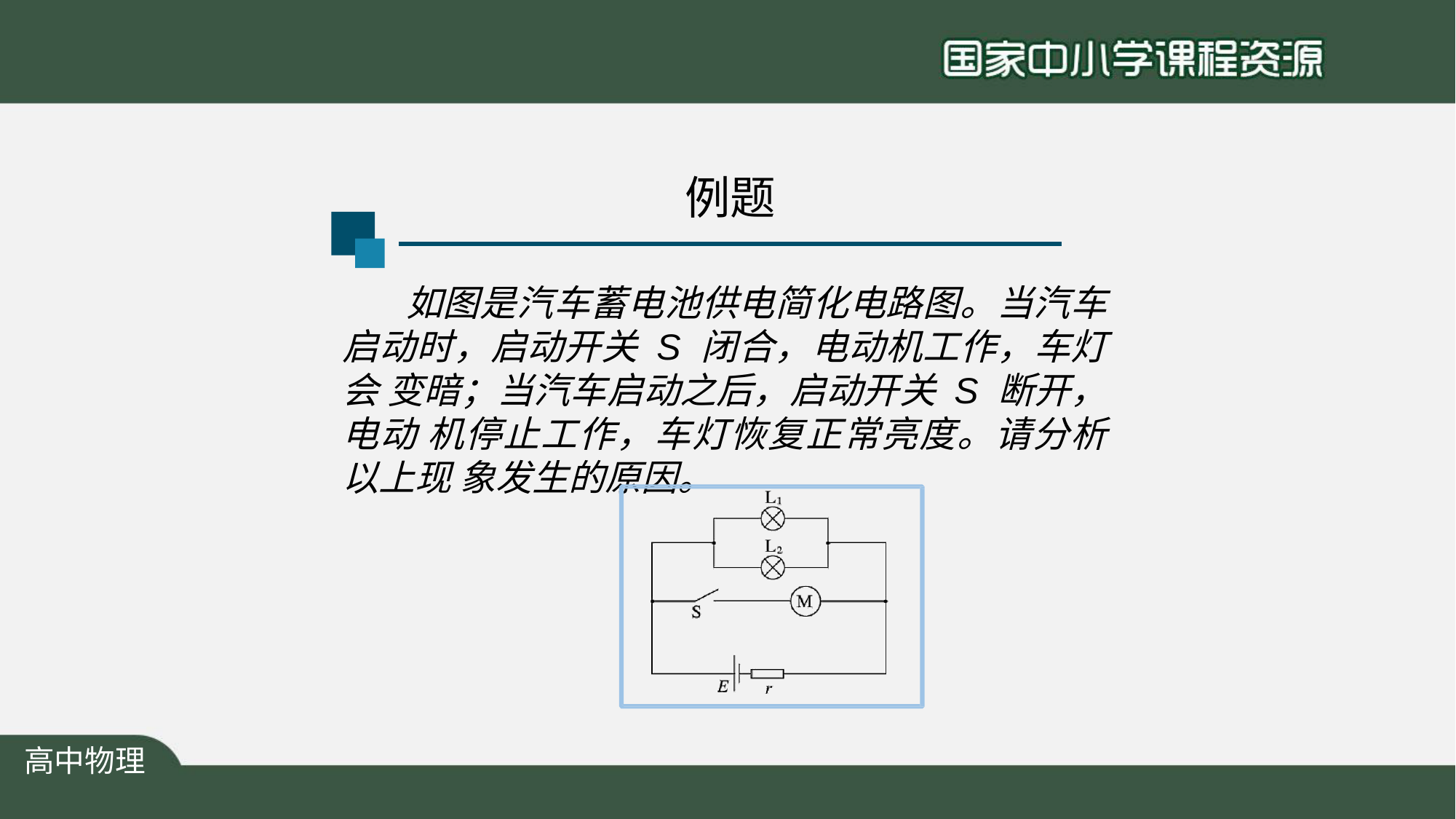

# 例题

如图是汽车蓄电池供电简化电路图。当汽车 启动时，启动开关S 闭合，电动机工作，车灯会 变暗；当汽车启动之后，启动开关S 断开，电动 机停止工作，车灯恢复正常亮度。请分析以上现 象发生的原因。

高中物理